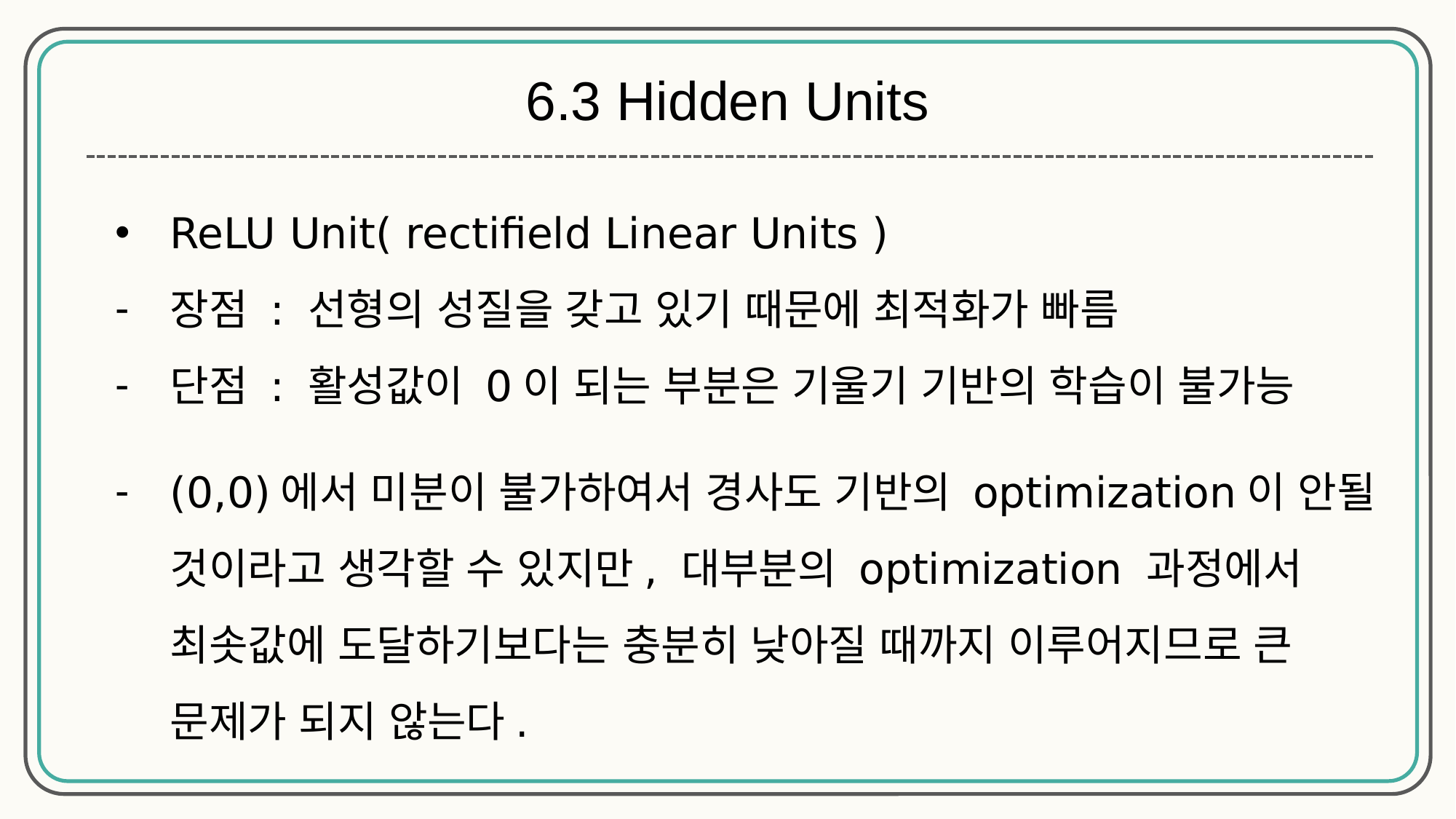

6.3 Hidden Units
ReLU Unit( rectifield Linear Units )
장점 : 선형의 성질을 갖고 있기 때문에 최적화가 빠름
단점 : 활성값이 0이 되는 부분은 기울기 기반의 학습이 불가능

(0,0)에서 미분이 불가하여서 경사도 기반의 optimization이 안될 것이라고 생각할 수 있지만, 대부분의 optimization 과정에서 최솟값에 도달하기보다는 충분히 낮아질 때까지 이루어지므로 큰 문제가 되지 않는다.